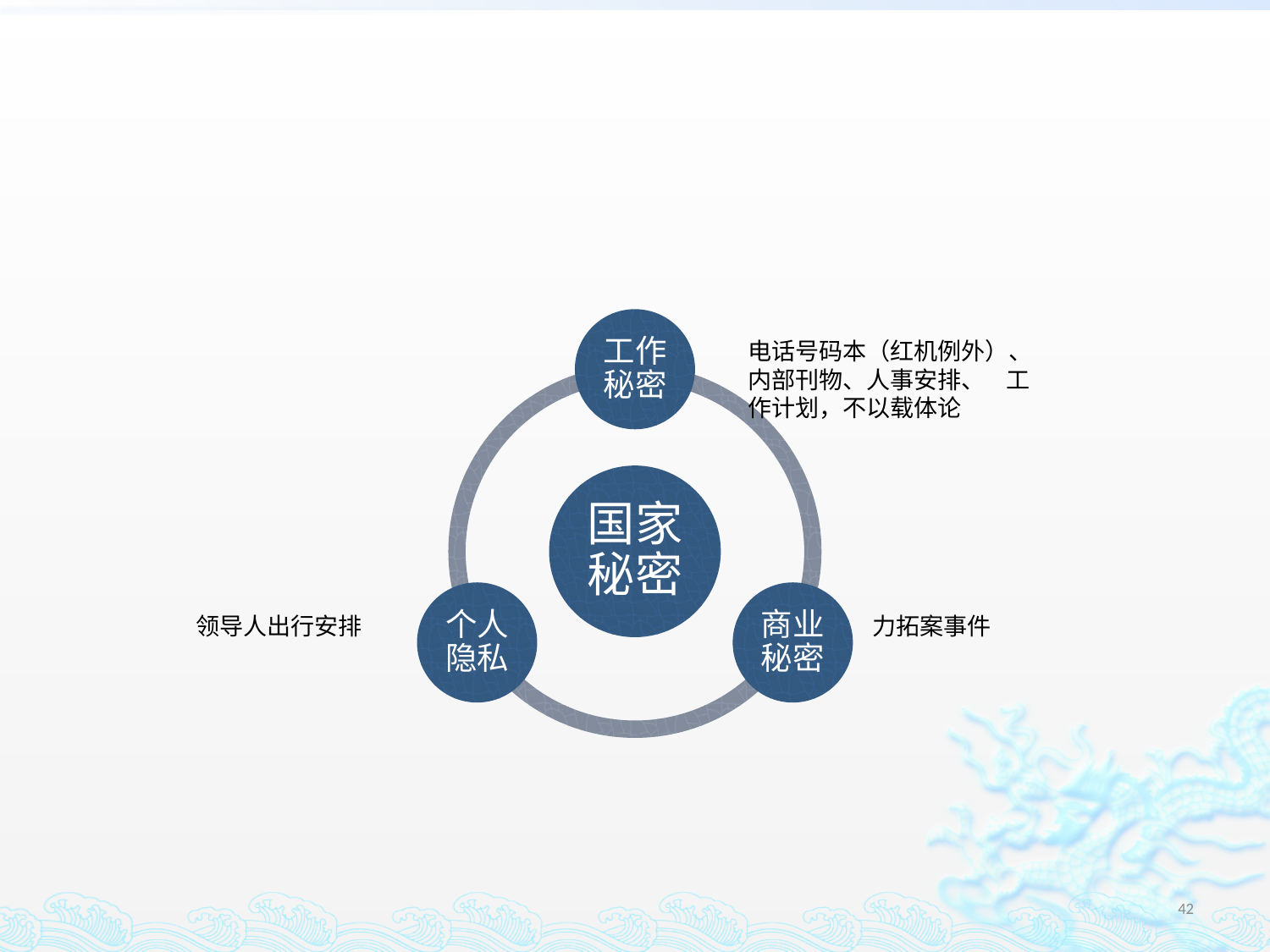

#
国家秘密
工作秘密
商业秘密
个人隐私
电话号码本（红机例外）、内部刊物、人事安排、    工作计划，不以载体论
领导人出行安排
力拓案事件
42